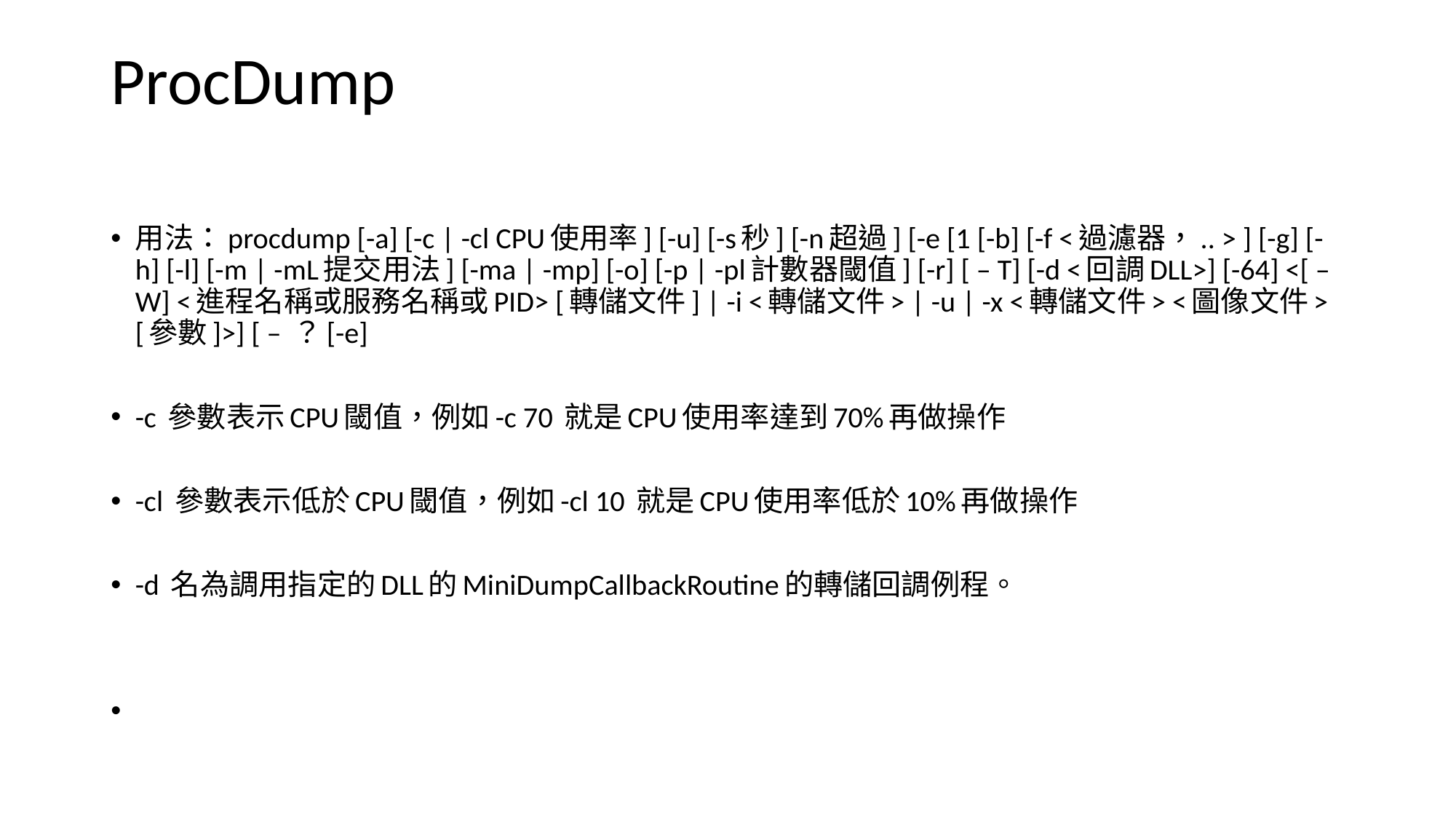

# ProcDump
用法：procdump [-a] [-c | -cl CPU使用率] [-u] [-s秒] [-n超過] [-e [1 [-b] [-f <過濾器，.. > ] [-g] [-h] [-l] [-m | -mL提交用法] [-ma | -mp] [-o] [-p | -pl計數器閾值] [-r] [ – T] [-d <回調DLL>] [-64] <[ – W] <進程名稱或服務名稱或PID> [轉儲文件] | -i <轉儲文件> | -u | -x <轉儲文件> <圖像文件> [參數]>] [ – ？[-e]

-c 參數表示CPU閾值，例如-c 70 就是CPU使用率達到70%再做操作

-cl 參數表示低於CPU閾值，例如-cl 10 就是CPU使用率低於10%再做操作

-d 名為調用指定的DLL的MiniDumpCallbackRoutine的轉儲回調例程。